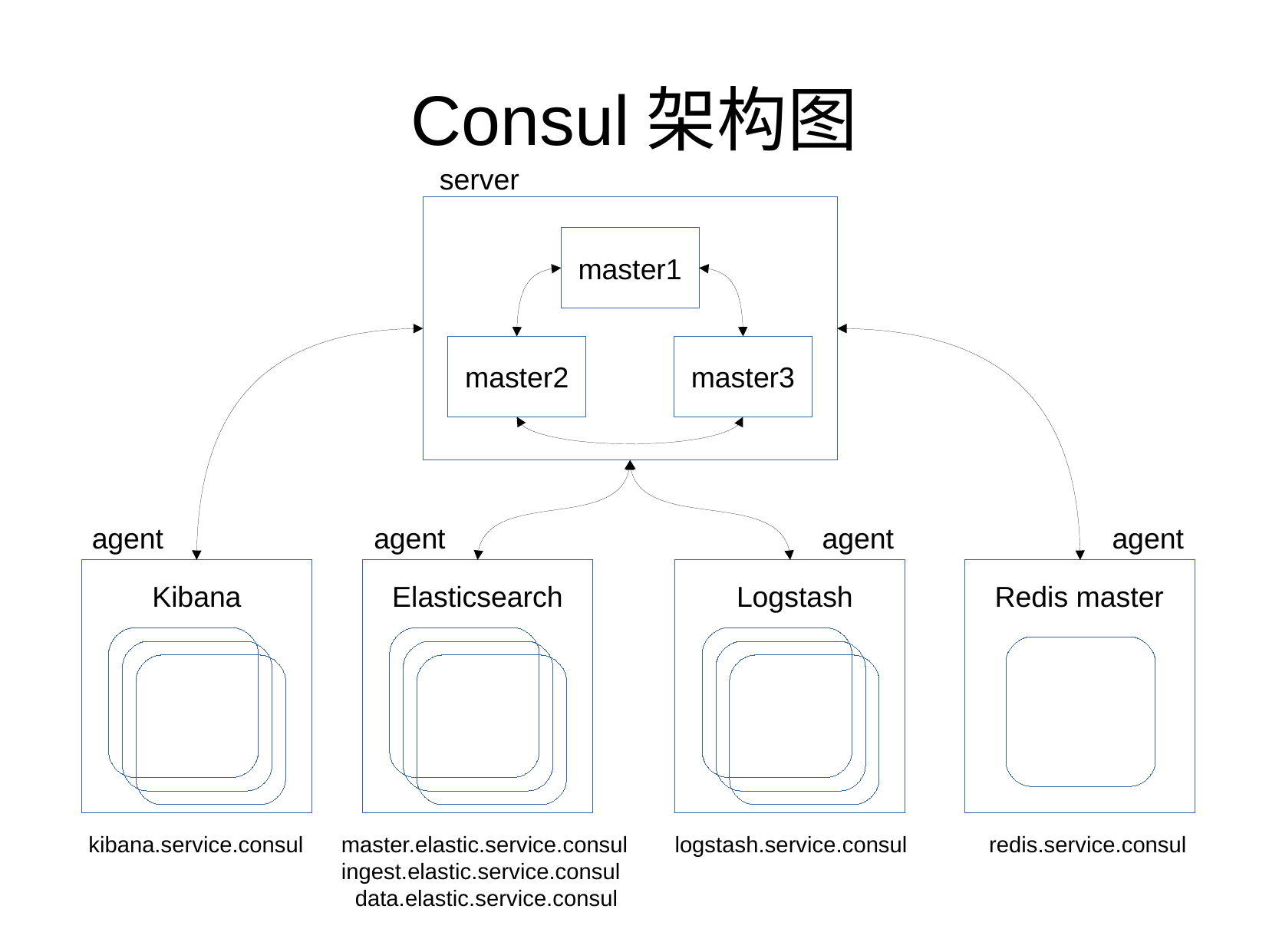

Consul架构图
server

master1
master2
master3
agent
agent
agent
agent

Kibana
Elasticsearch
Logstash
Redis master

kibana.service.consul
master.elastic.service.consul
ingest.elastic.service.consul
data.elastic.service.consul
logstash.service.consul
redis.service.consul